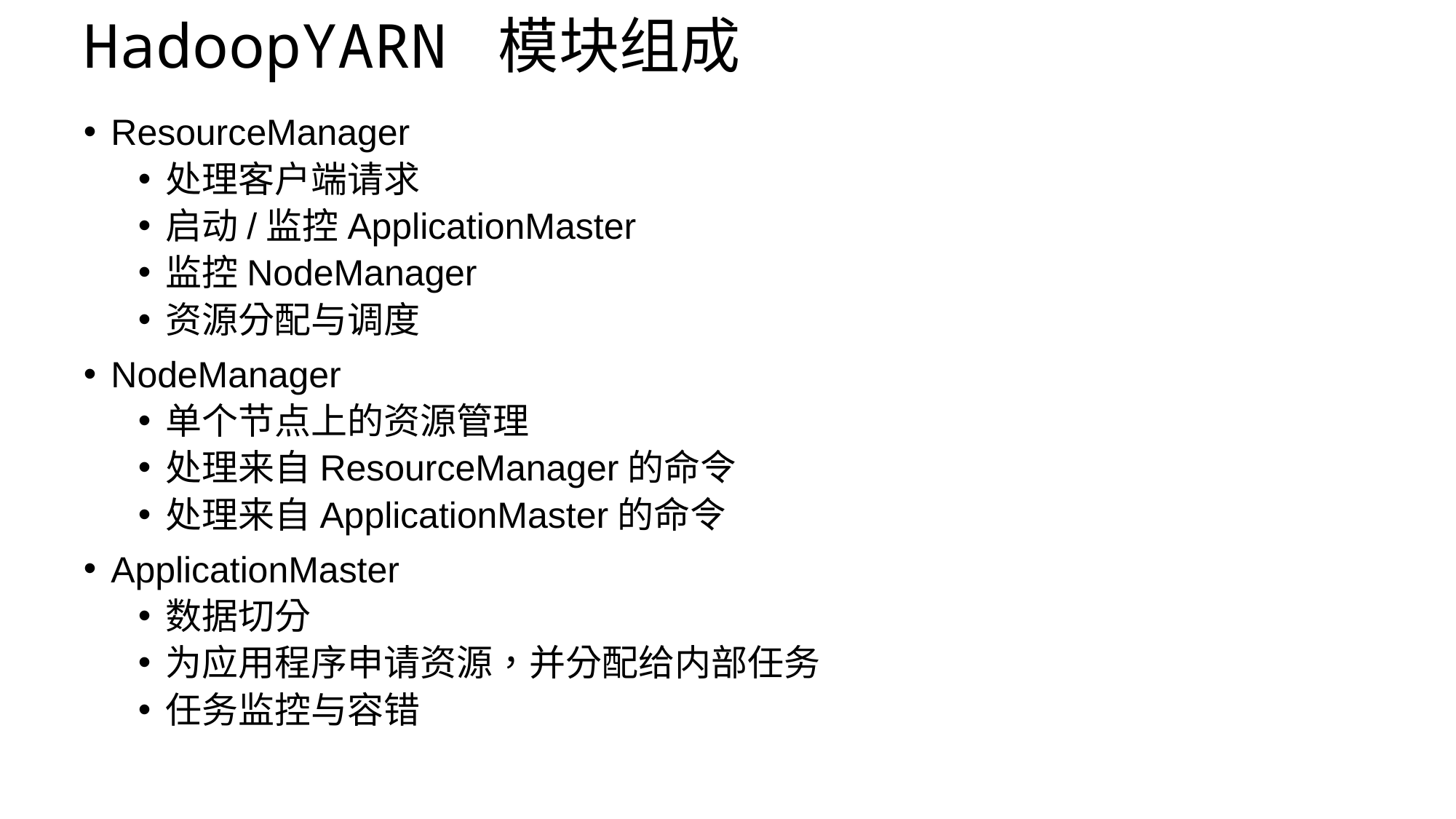

# HadoopYARN 模块组成
ResourceManager
处理客户端请求
启动/监控ApplicationMaster
监控NodeManager
资源分配与调度
NodeManager
单个节点上的资源管理
处理来自ResourceManager的命令
处理来自ApplicationMaster的命令
ApplicationMaster
数据切分
为应用程序申请资源，并分配给内部任务
任务监控与容错